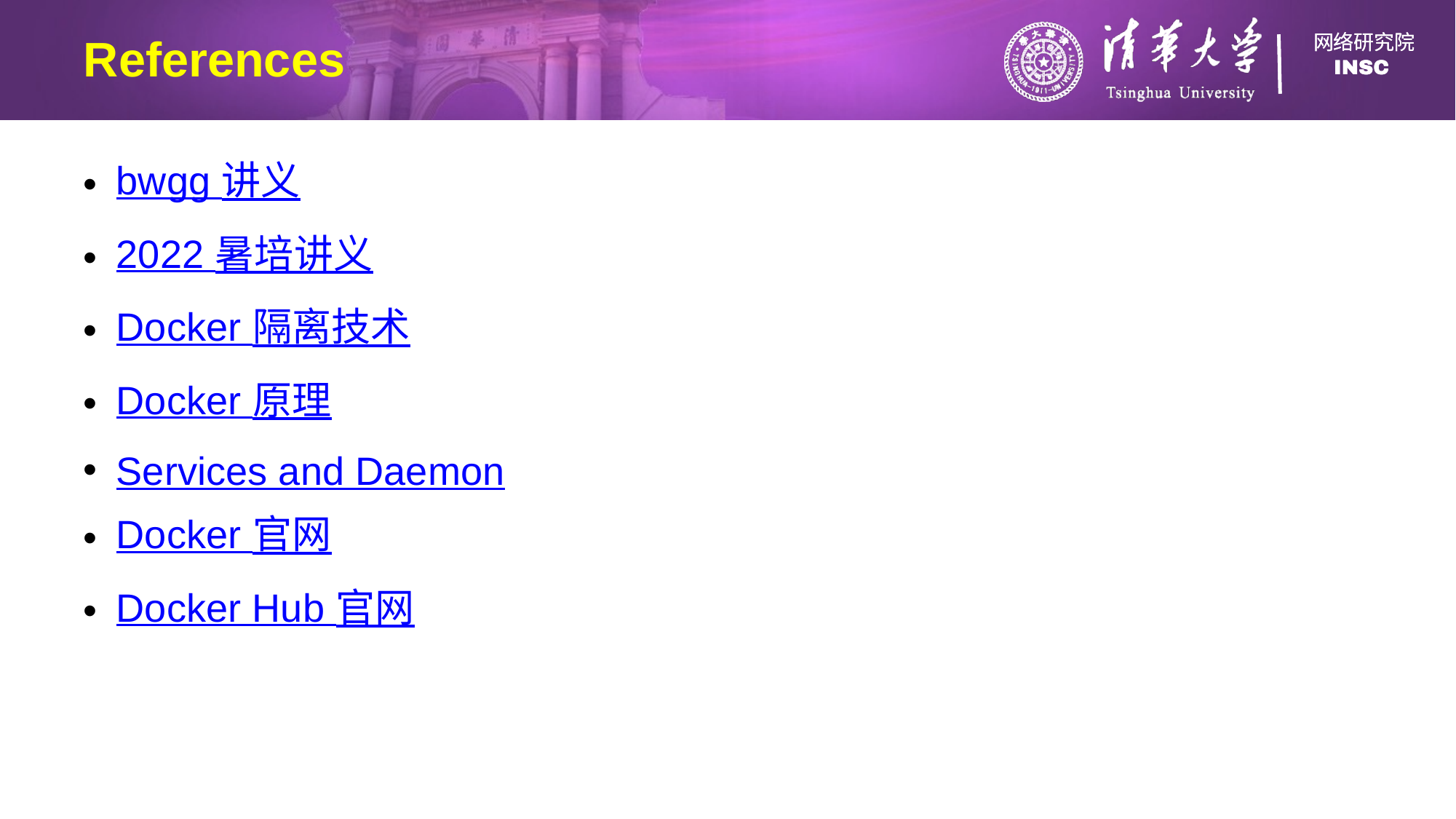

# References
bwgg 讲义
2022 暑培讲义
Docker 隔离技术
Docker 原理
Services and Daemon
Docker 官网
Docker Hub 官网